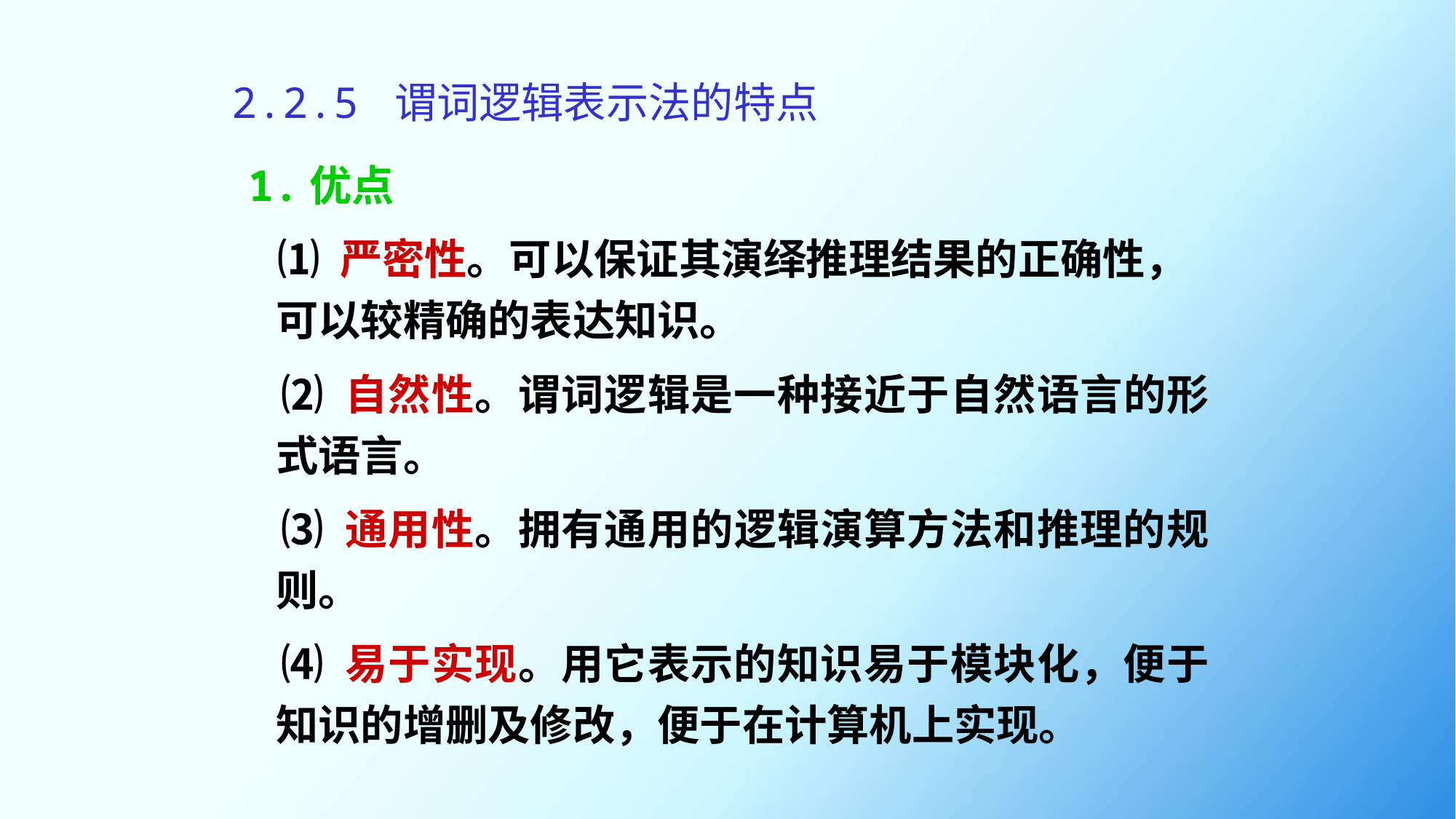

# 2.2.5 谓词逻辑表示法的特点
1.优点
   ⑴ 严密性。可以保证其演绎推理结果的正确性，可以较精确的表达知识。
   ⑵ 自然性。谓词逻辑是一种接近于自然语言的形式语言。
   ⑶ 通用性。拥有通用的逻辑演算方法和推理的规则。
   ⑷ 易于实现。用它表示的知识易于模块化，便于知识的增删及修改，便于在计算机上实现。